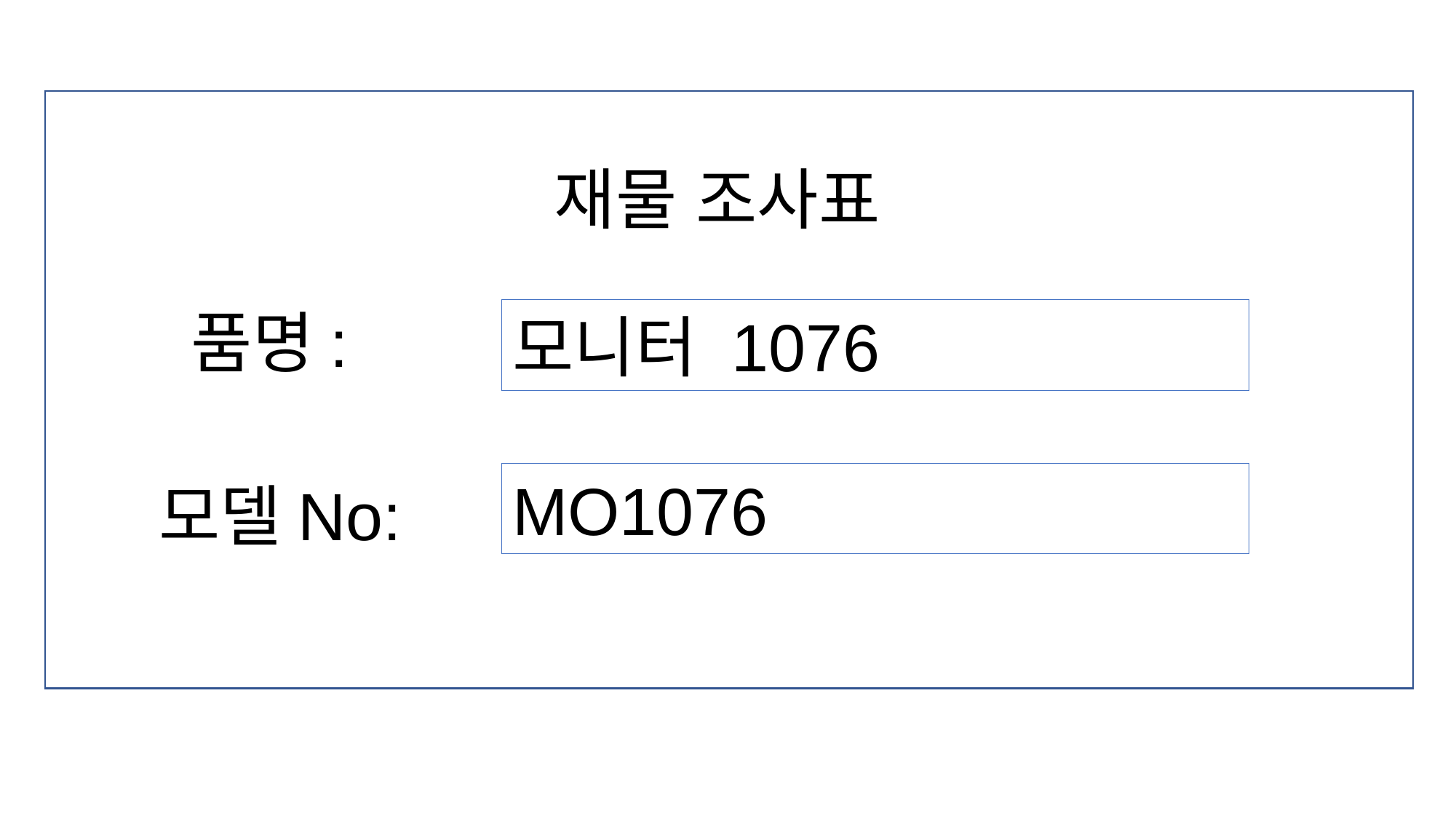

재물 조사표
품명:
모니터 1076
MO1076
모델No: